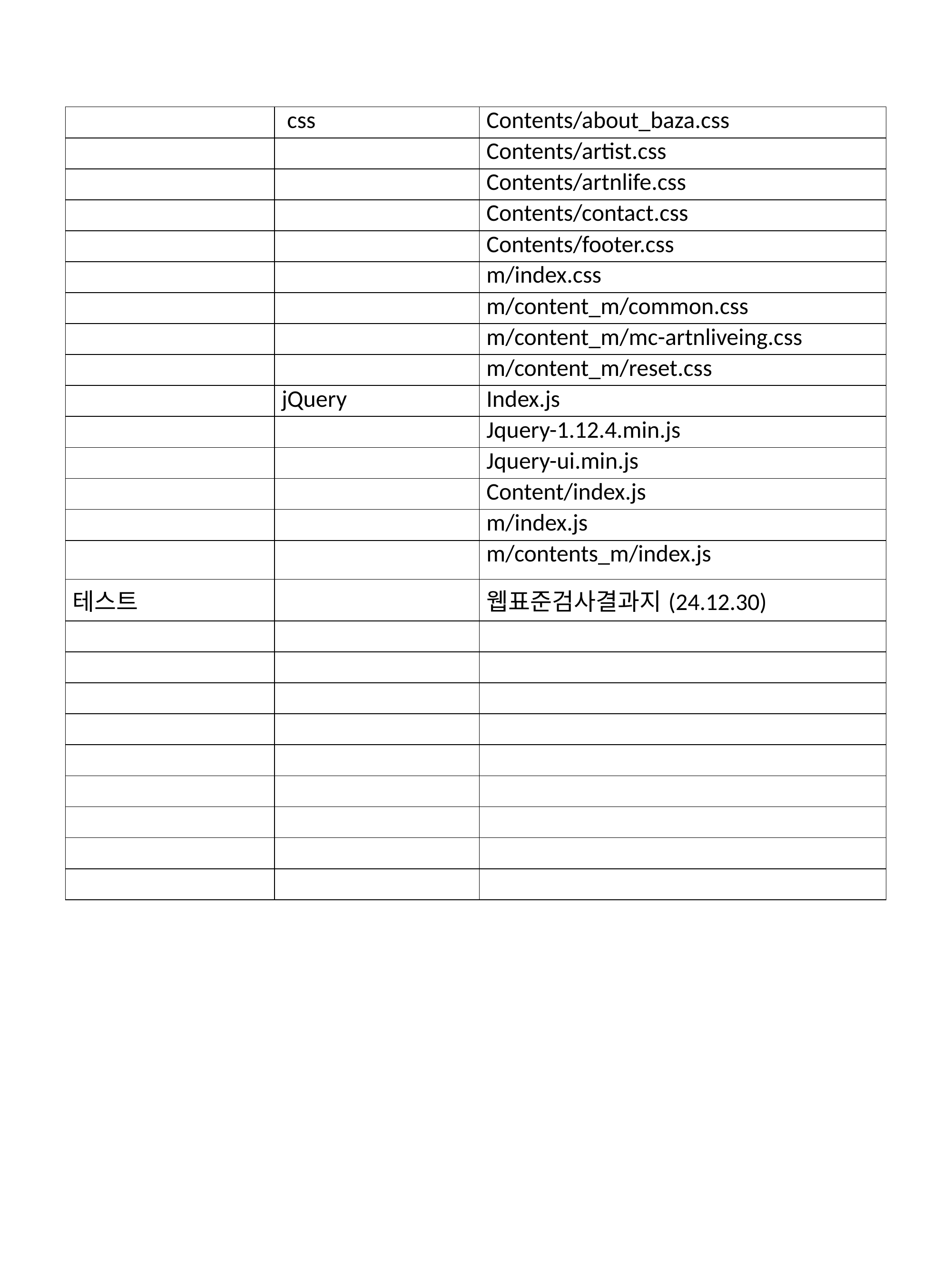

|  | css | Contents/about\_baza.css |
| --- | --- | --- |
|  |  | Contents/artist.css |
|  |  | Contents/artnlife.css |
|  |  | Contents/contact.css |
|  |  | Contents/footer.css |
|  |  | m/index.css |
|  |  | m/content\_m/common.css |
|  |  | m/content\_m/mc-artnliveing.css |
|  |  | m/content\_m/reset.css |
|  | jQuery | Index.js |
|  |  | Jquery-1.12.4.min.js |
|  |  | Jquery-ui.min.js |
|  |  | Content/index.js |
|  |  | m/index.js |
|  |  | m/contents\_m/index.js |
| 테스트 |  | 웹표준검사결과지(24.12.30) |
|  |  |  |
|  |  |  |
|  |  |  |
|  |  |  |
|  |  |  |
|  |  |  |
|  |  |  |
|  |  |  |
|  |  |  |